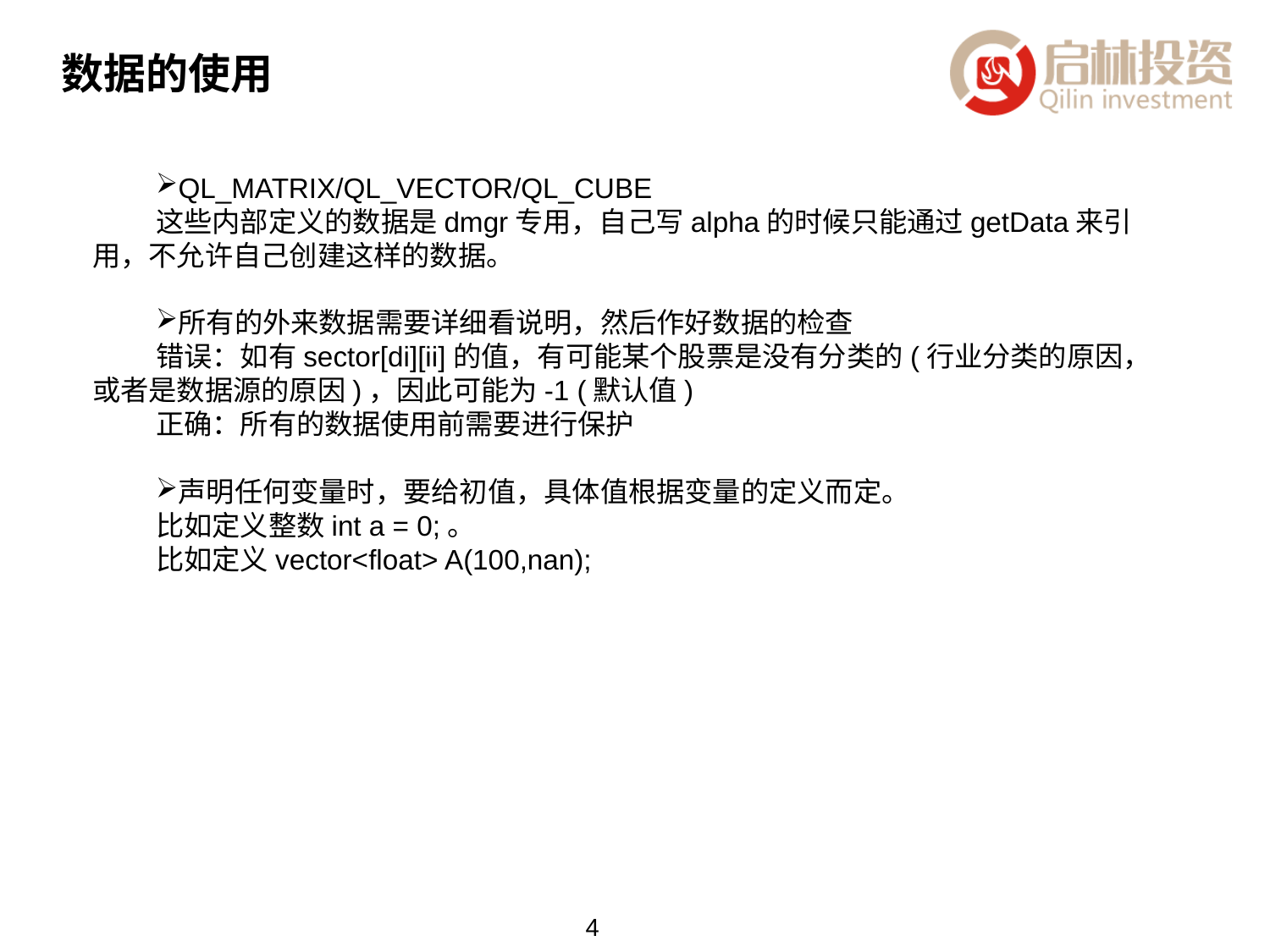

# 数据的使用
QL_MATRIX/QL_VECTOR/QL_CUBE
这些内部定义的数据是dmgr专用，自己写alpha的时候只能通过getData来引用，不允许自己创建这样的数据。

所有的外来数据需要详细看说明，然后作好数据的检查
错误：如有sector[di][ii]的值，有可能某个股票是没有分类的(行业分类的原因，或者是数据源的原因)，因此可能为-1 (默认值)
正确：所有的数据使用前需要进行保护

声明任何变量时，要给初值，具体值根据变量的定义而定。
比如定义整数int a = 0;。
比如定义vector<float> A(100,nan);